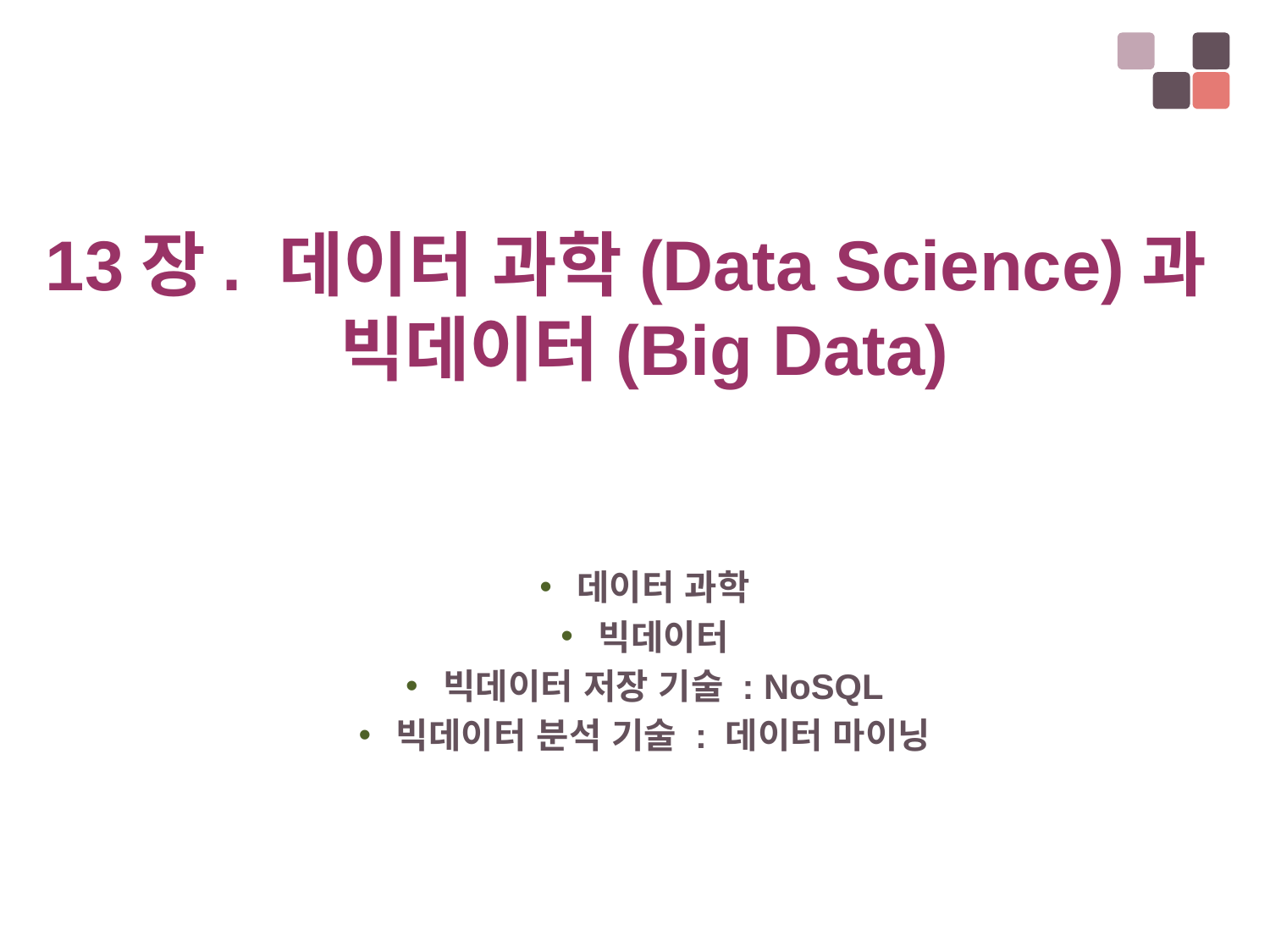

13장. 데이터 과학(Data Science)과
 빅데이터(Big Data)

데이터 과학
빅데이터
빅데이터 저장 기술 : NoSQL
빅데이터 분석 기술 : 데이터 마이닝